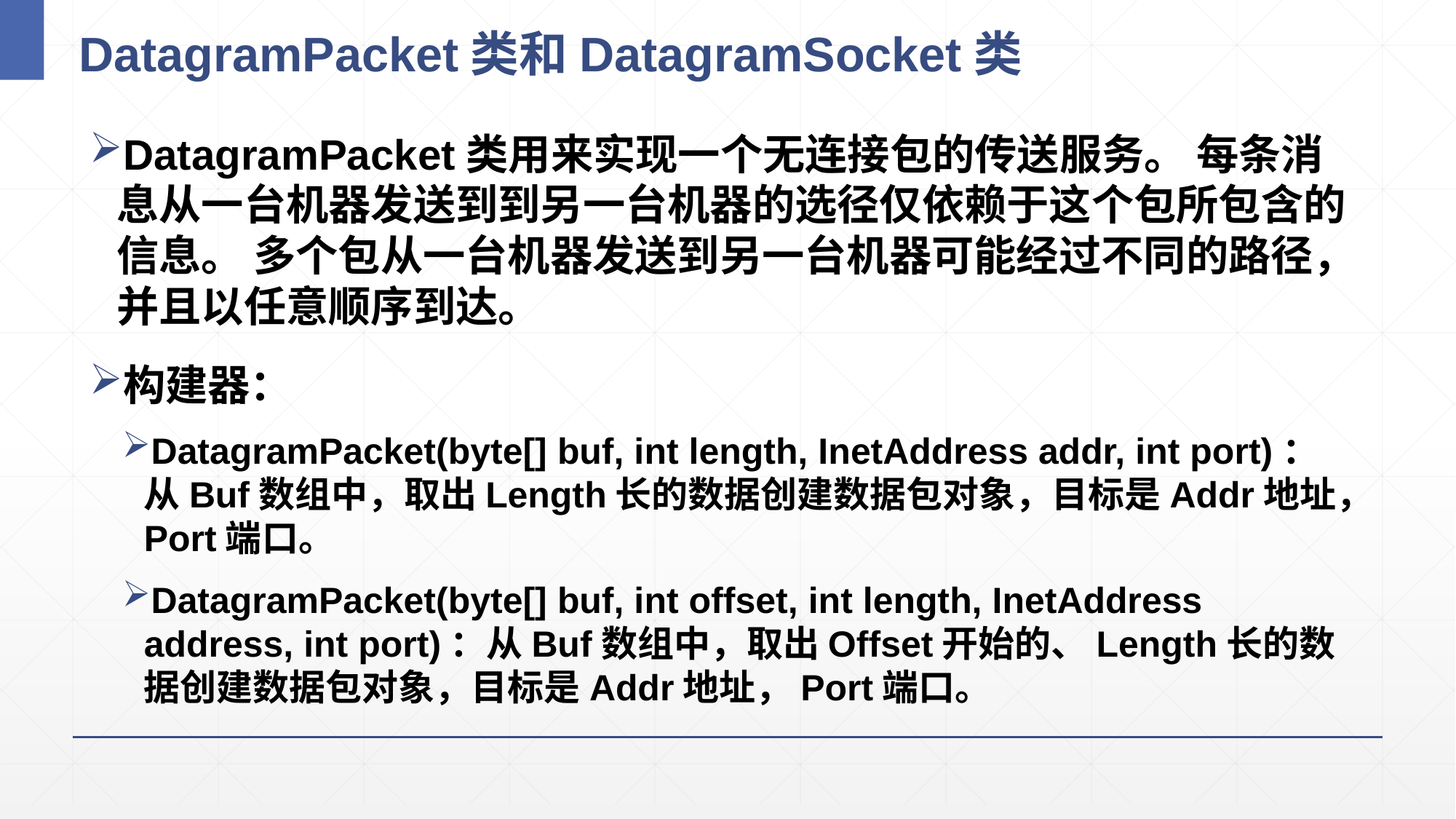

# DatagramPacket类和DatagramSocket类
DatagramPacket类用来实现一个无连接包的传送服务。 每条消息从一台机器发送到到另一台机器的选径仅依赖于这个包所包含的信息。 多个包从一台机器发送到另一台机器可能经过不同的路径，并且以任意顺序到达。
构建器：
DatagramPacket(byte[] buf, int length, InetAddress addr, int port)：从Buf数组中，取出Length长的数据创建数据包对象，目标是Addr地址，Port端口。
DatagramPacket(byte[] buf, int offset, int length, InetAddress address, int port)：从Buf数组中，取出Offset开始的、Length长的数据创建数据包对象，目标是Addr地址，Port端口。